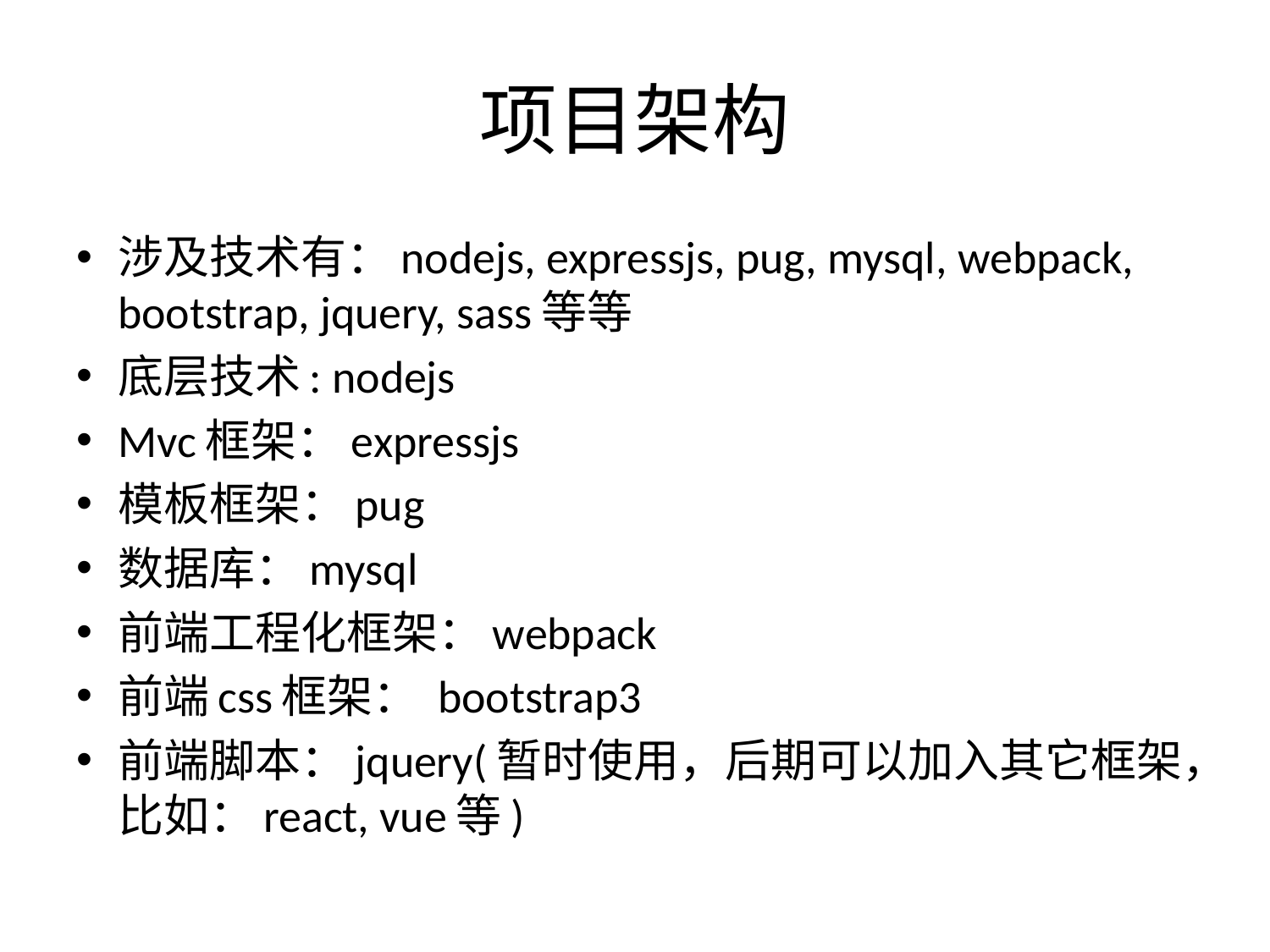

# 项目架构
涉及技术有：nodejs, expressjs, pug, mysql, webpack, bootstrap, jquery, sass等等
底层技术: nodejs
Mvc框架：expressjs
模板框架：pug
数据库：mysql
前端工程化框架：webpack
前端css框架： bootstrap3
前端脚本：jquery(暂时使用，后期可以加入其它框架，比如：react, vue等)